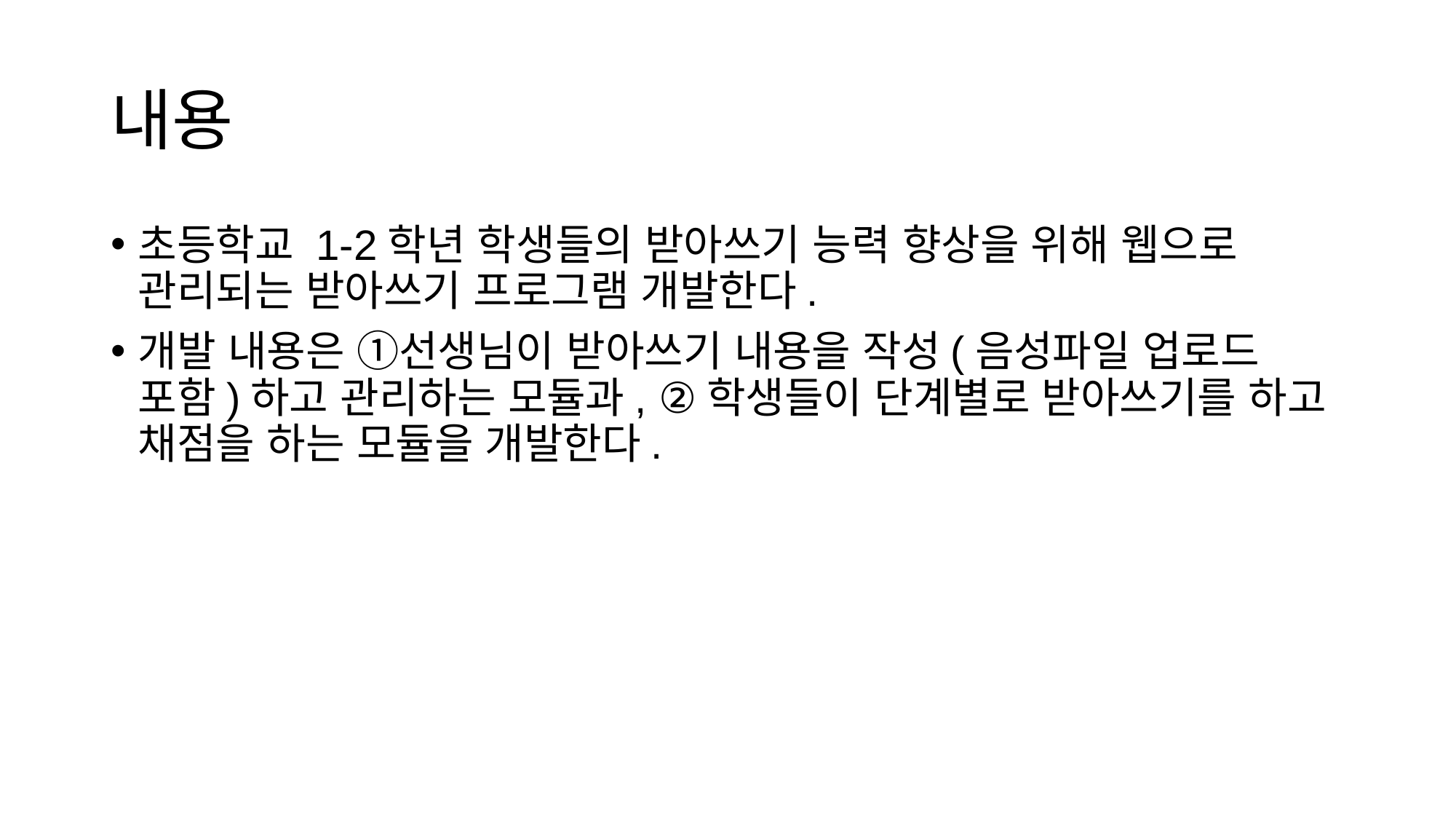

# 내용
초등학교 1-2학년 학생들의 받아쓰기 능력 향상을 위해 웹으로 관리되는 받아쓰기 프로그램 개발한다.
개발 내용은 ①선생님이 받아쓰기 내용을 작성(음성파일 업로드 포함)하고 관리하는 모듈과, ②학생들이 단계별로 받아쓰기를 하고 채점을 하는 모듈을 개발한다.